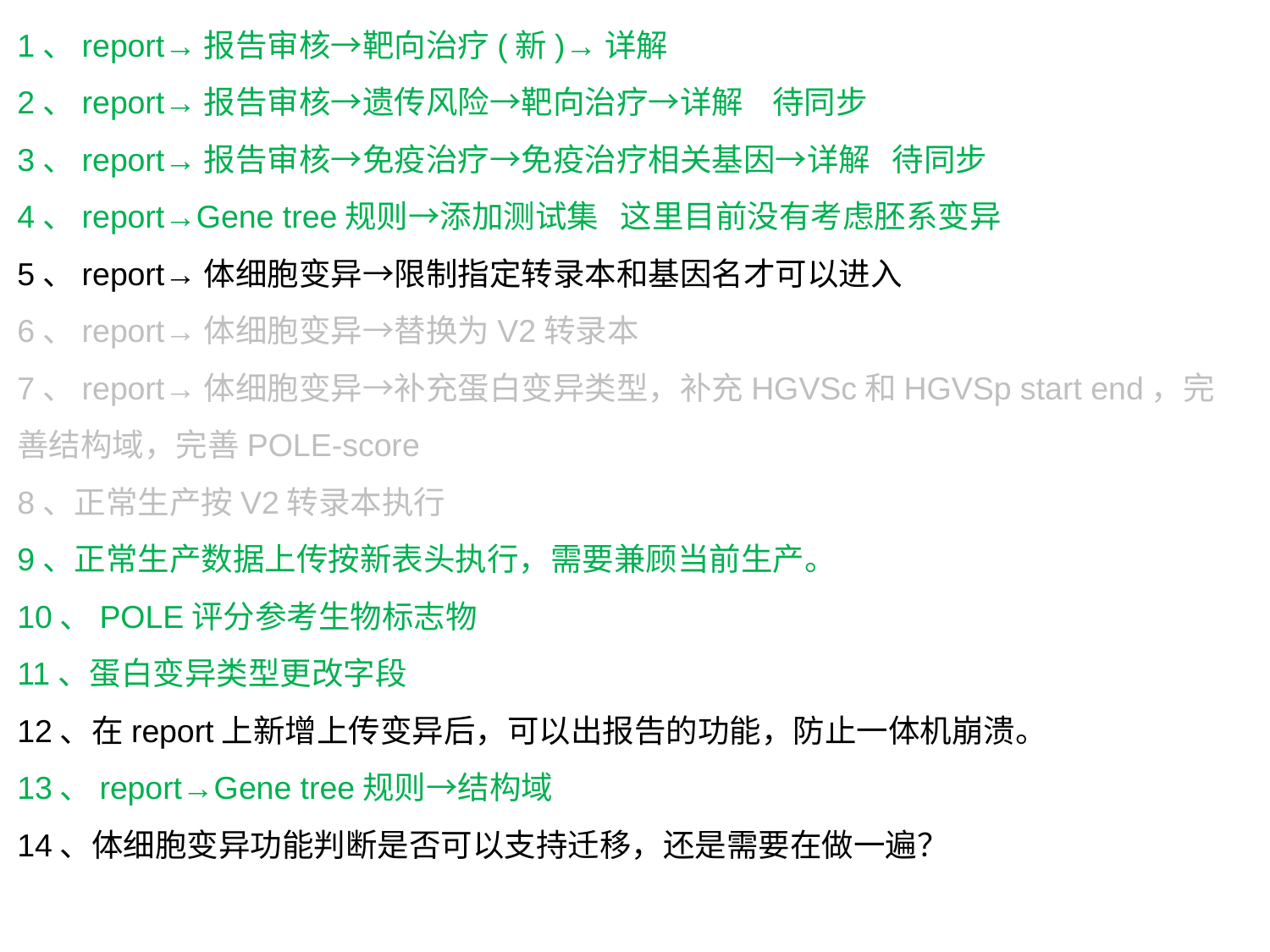

1、report→报告审核→靶向治疗(新)→详解
2、report→报告审核→遗传风险→靶向治疗→详解    待同步
3、report→报告审核→免疫治疗→免疫治疗相关基因→详解   待同步
4、report→Gene tree规则→添加测试集   这里目前没有考虑胚系变异
5、report→体细胞变异→限制指定转录本和基因名才可以进入
6、report→体细胞变异→替换为V2转录本
7、report→体细胞变异→补充蛋白变异类型，补充HGVSc和HGVSp start end，完善结构域，完善POLE-score
8、正常生产按V2转录本执行
9、正常生产数据上传按新表头执行，需要兼顾当前生产。
10、POLE评分参考生物标志物
11、蛋白变异类型更改字段
12、在report上新增上传变异后，可以出报告的功能，防止一体机崩溃。
13、report→Gene tree规则→结构域
14、体细胞变异功能判断是否可以支持迁移，还是需要在做一遍？